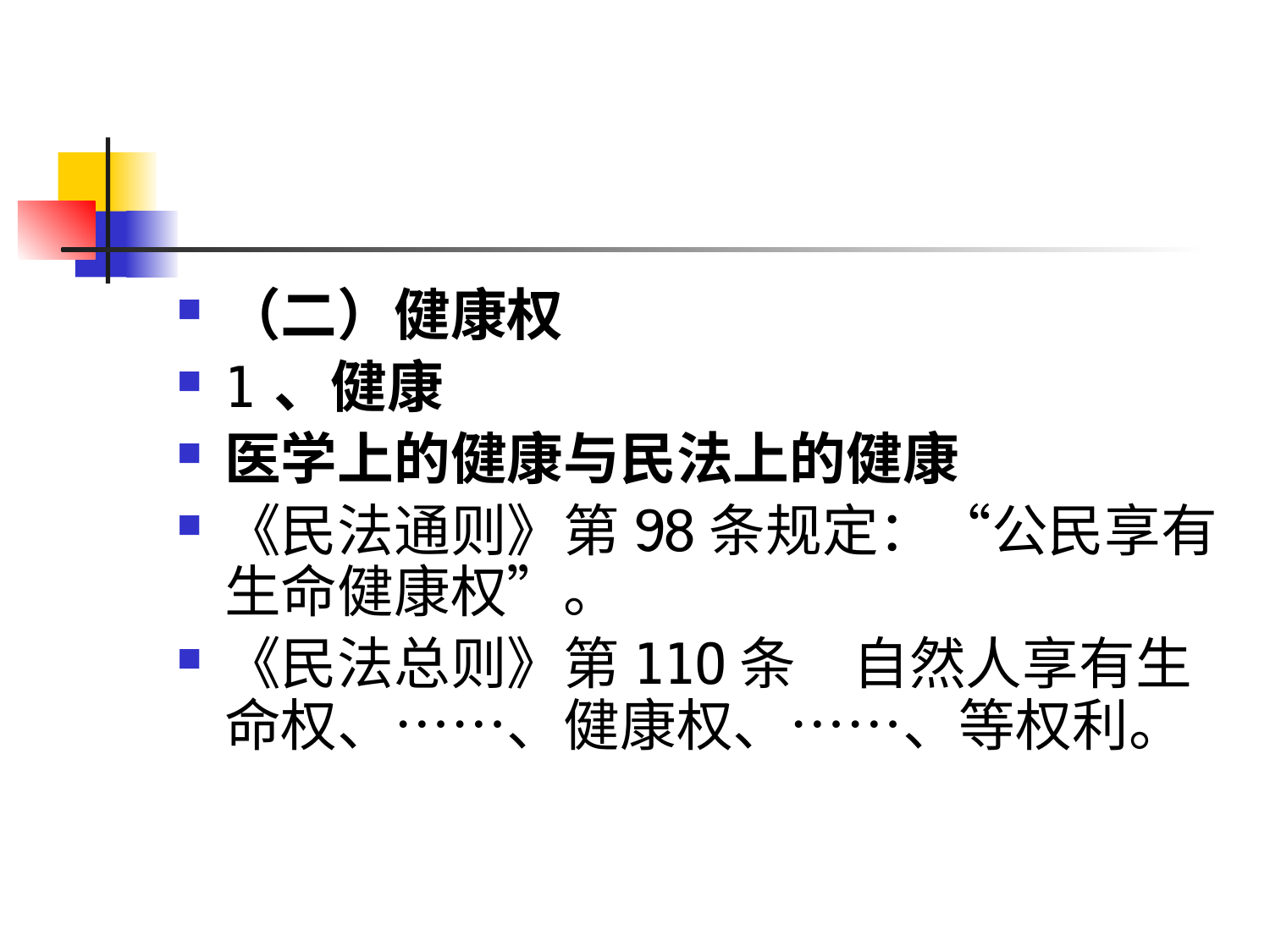

#
（二）健康权
1、健康
医学上的健康与民法上的健康
《民法通则》第98条规定：“公民享有生命健康权”。
《民法总则》第110条　自然人享有生命权、……、健康权、……、等权利。